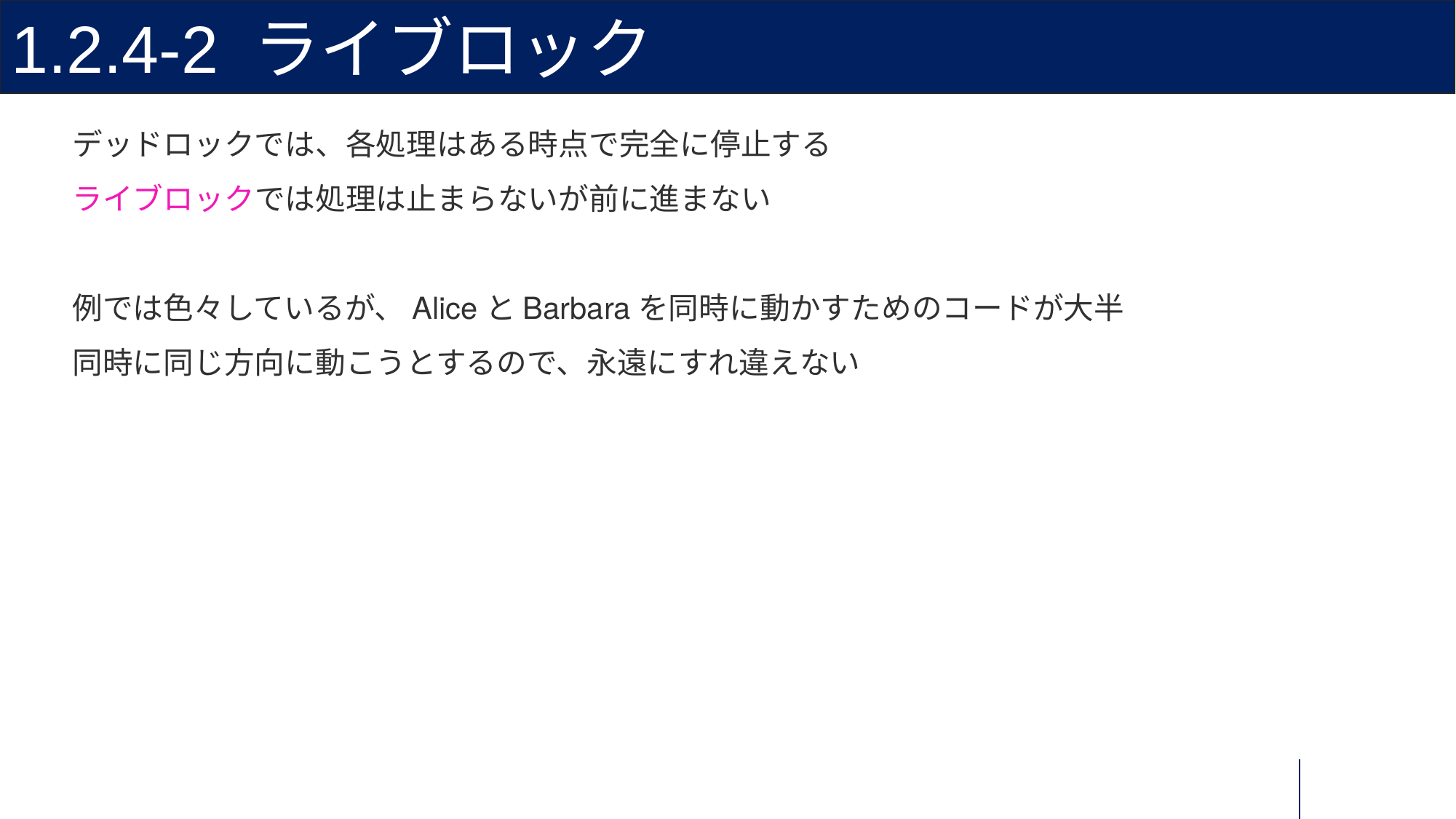

# 1.2.4-2 ライブロック
デッドロックでは、各処理はある時点で完全に停止する
ライブロックでは処理は止まらないが前に進まない

例では色々しているが、AliceとBarbaraを同時に動かすためのコードが大半
同時に同じ方向に動こうとするので、永遠にすれ違えない